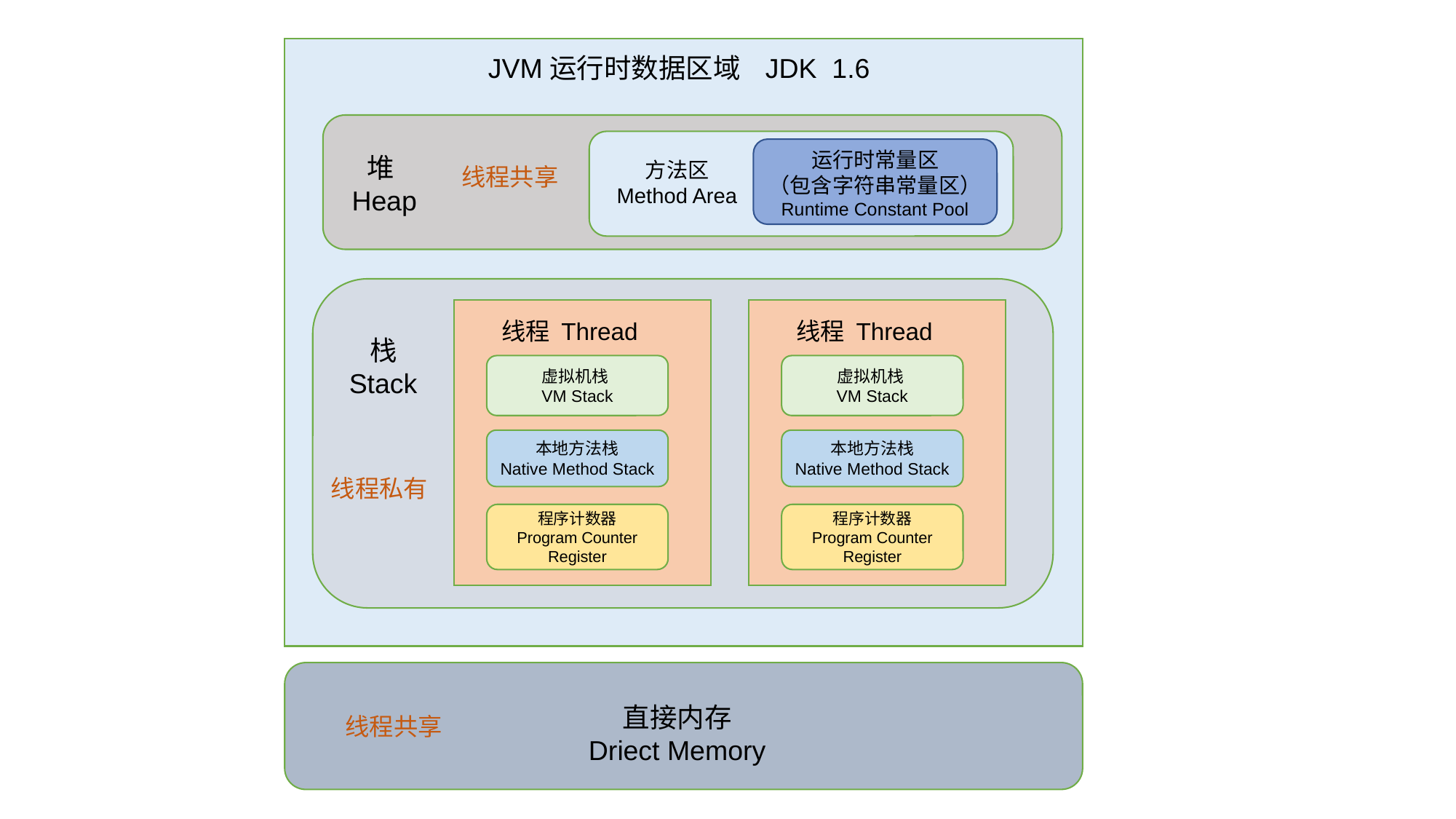

JVM运行时数据区域   JDK  1.6

运行时常量区
（包含字符串常量区）
Runtime Constant Pool
堆
Heap
方法区
Method Area
线程共享

线程 Thread
线程 Thread
栈
Stack
虚拟机栈
VM Stack
虚拟机栈
VM Stack
本地方法栈
Native Method Stack
本地方法栈
Native Method Stack
线程私有
程序计数器
Program Counter Register
程序计数器
Program Counter Register

直接内存
Driect Memory
线程共享